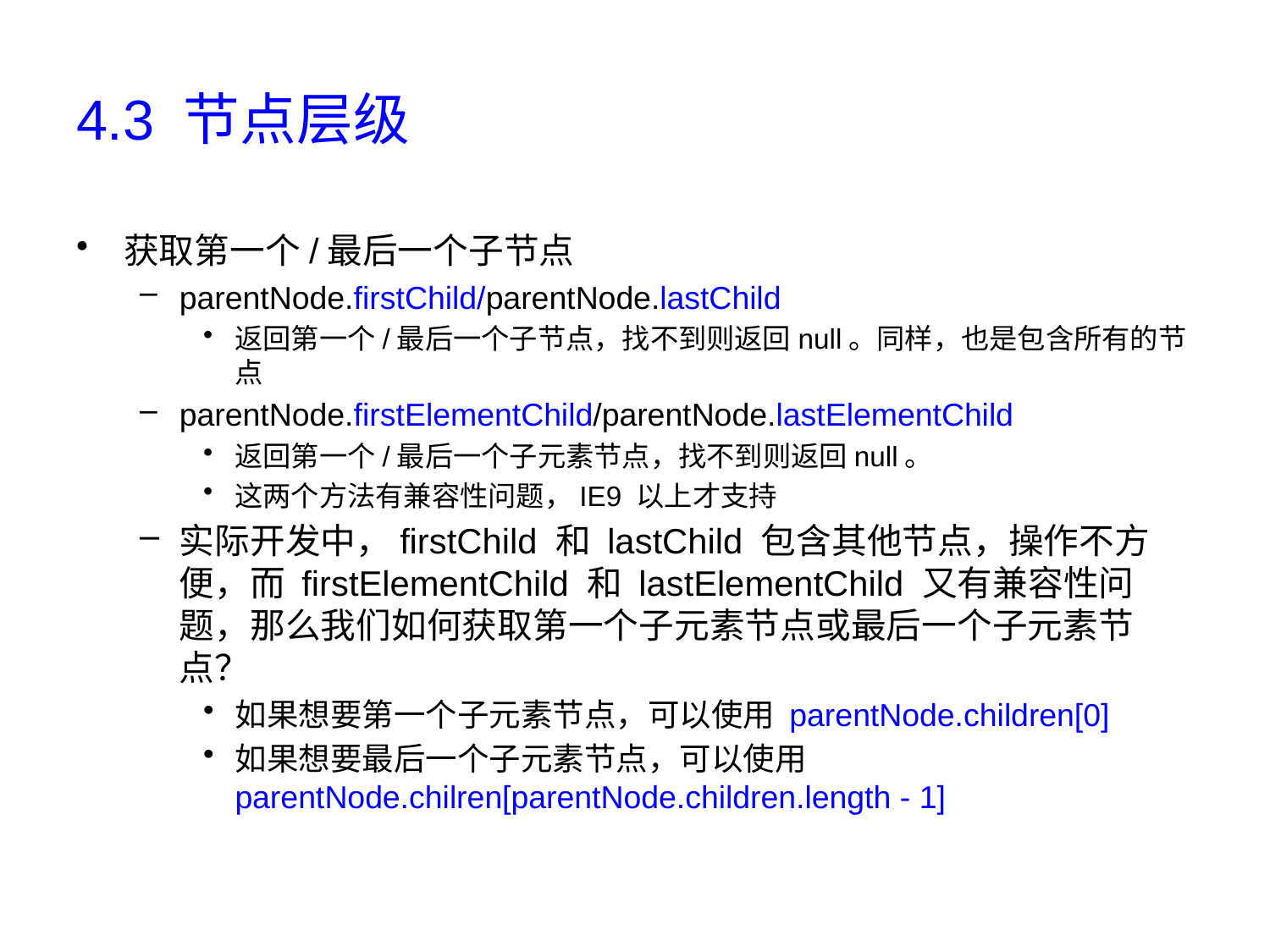

# 4.3 节点层级
获取第一个/最后一个子节点
parentNode.firstChild/parentNode.lastChild
返回第一个/最后一个子节点，找不到则返回null。同样，也是包含所有的节点
parentNode.firstElementChild/parentNode.lastElementChild
返回第一个/最后一个子元素节点，找不到则返回null。
这两个方法有兼容性问题，IE9 以上才支持
实际开发中，firstChild 和 lastChild 包含其他节点，操作不方便，而 firstElementChild 和 lastElementChild 又有兼容性问题，那么我们如何获取第一个子元素节点或最后一个子元素节点？
如果想要第一个子元素节点，可以使用 parentNode.children[0]
如果想要最后一个子元素节点，可以使用 parentNode.chilren[parentNode.children.length - 1]